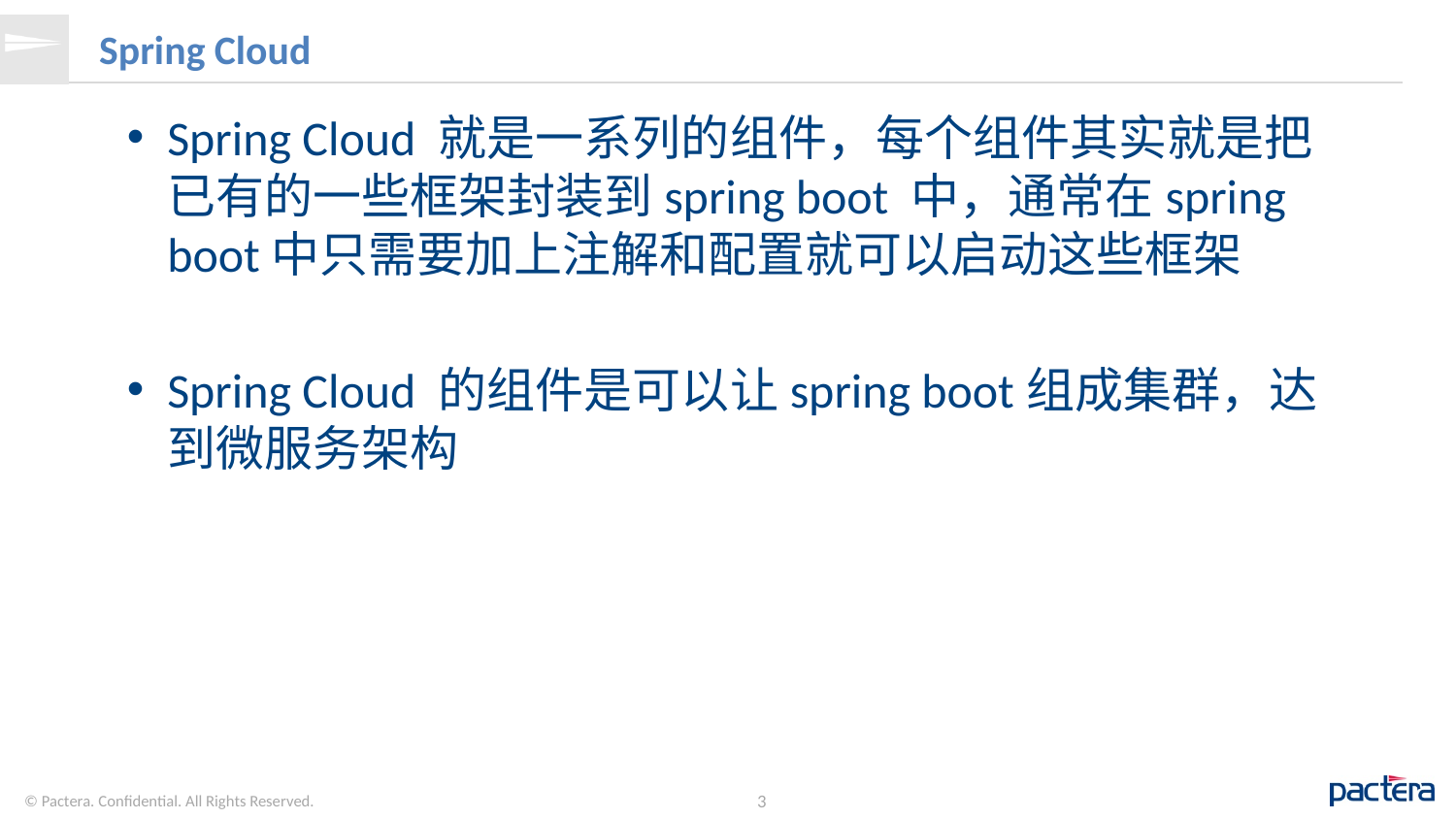

# Spring Cloud
Spring Cloud 就是一系列的组件，每个组件其实就是把已有的一些框架封装到spring boot 中，通常在spring boot中只需要加上注解和配置就可以启动这些框架

Spring Cloud 的组件是可以让spring boot组成集群，达到微服务架构

© Pactera. Confidential. All Rights Reserved.
3